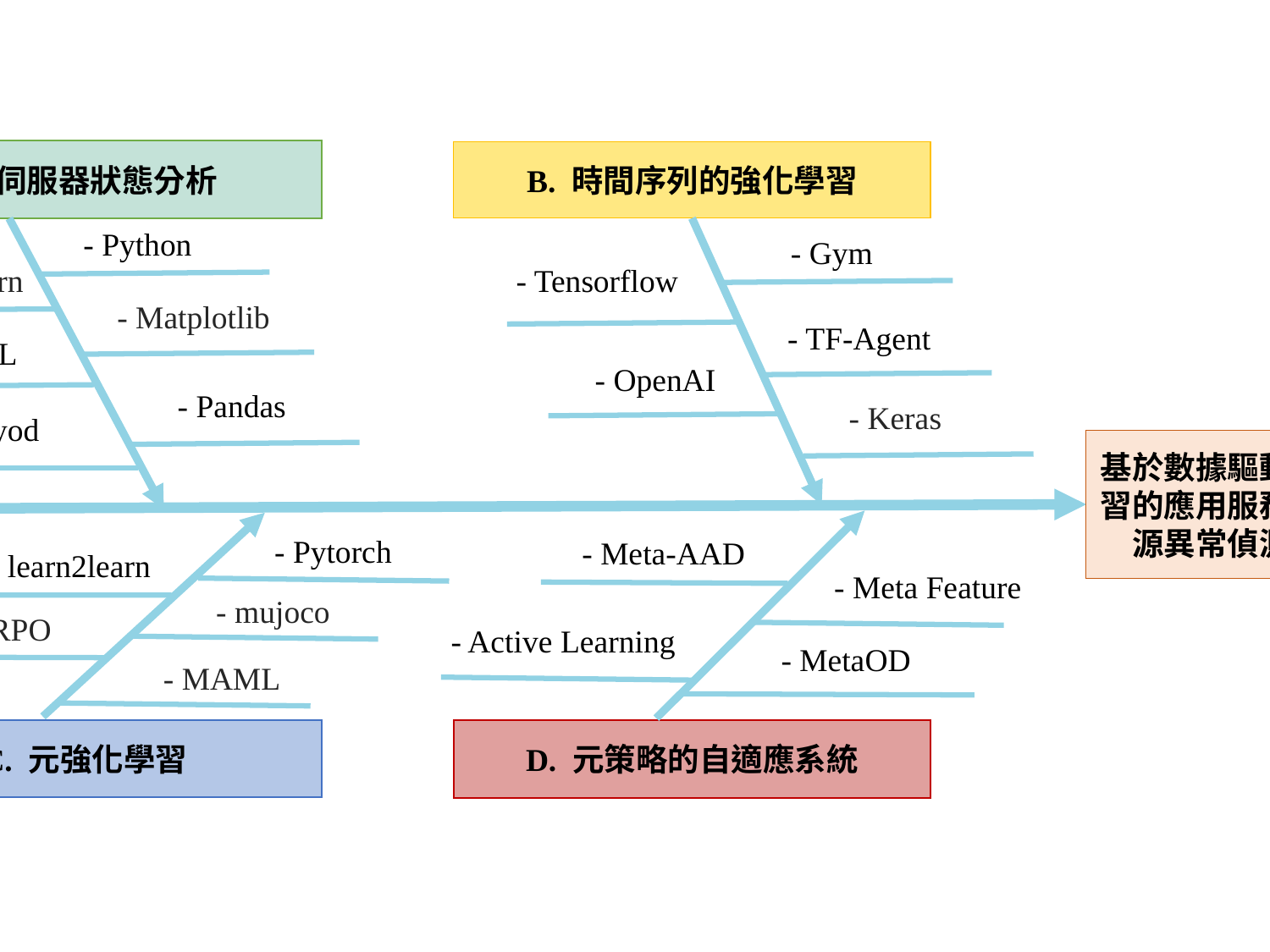

A. 伺服器狀態分析
B. 時間序列的強化學習
- Python
- Gym
- Scikit-learn
- Tensorflow
- Matplotlib
- TSFEL
- OpenAI
- Pandas
-Pyod
基於數據驅動元強化學習的應用服務之計算資源異常偵測與預測
- Meta-AAD
- learn2learn
- Meta Feature
- mujoco
- TRPO
- Active Learning
- MetaOD
- MAML
C. 元強化學習
D. 元策略的自適應系統
- TF-Agent
- Keras
- Pytorch